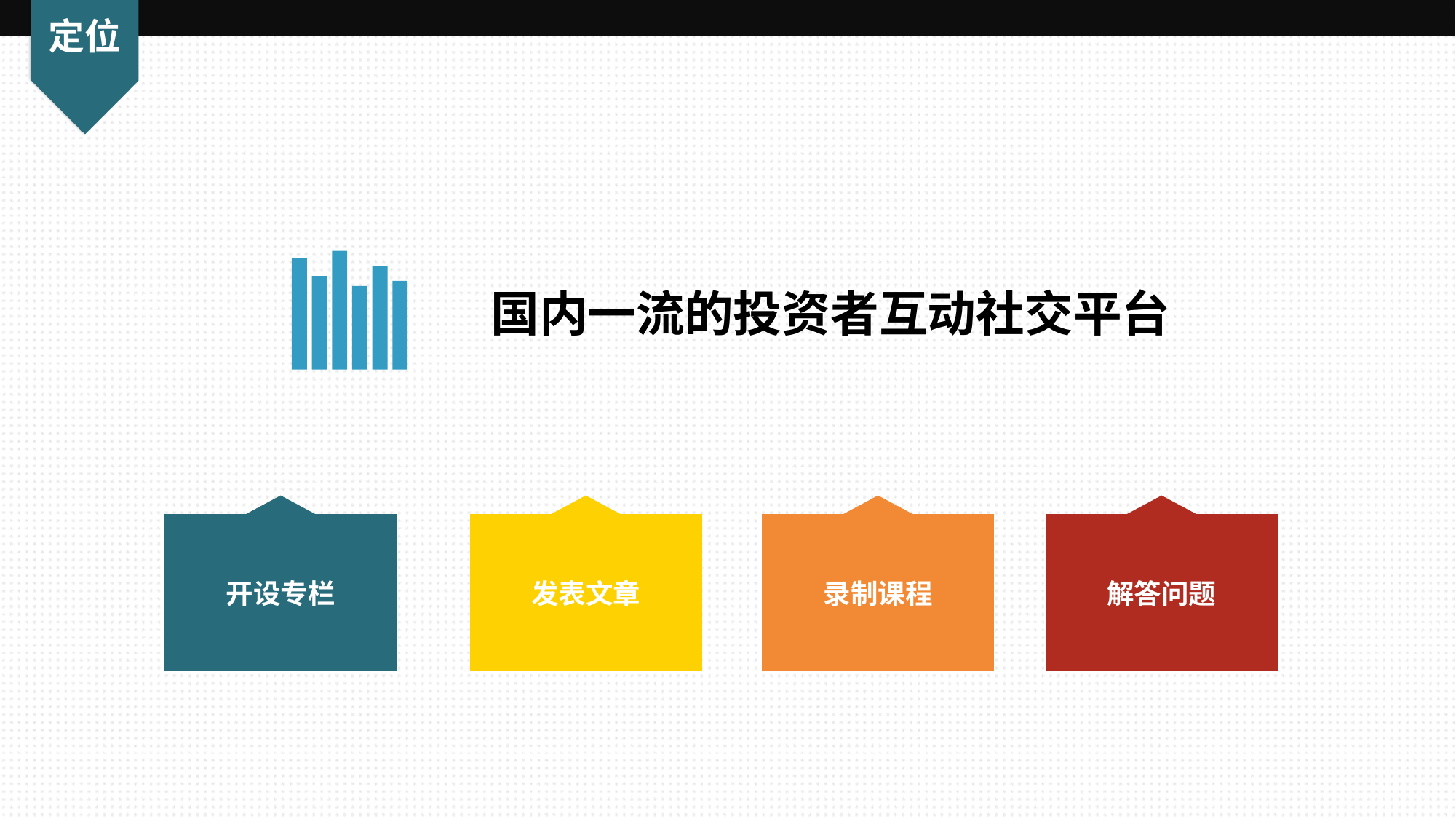

定位

国内一流的投资者互动社交平台

开设专栏

发表文章

录制课程

解答问题